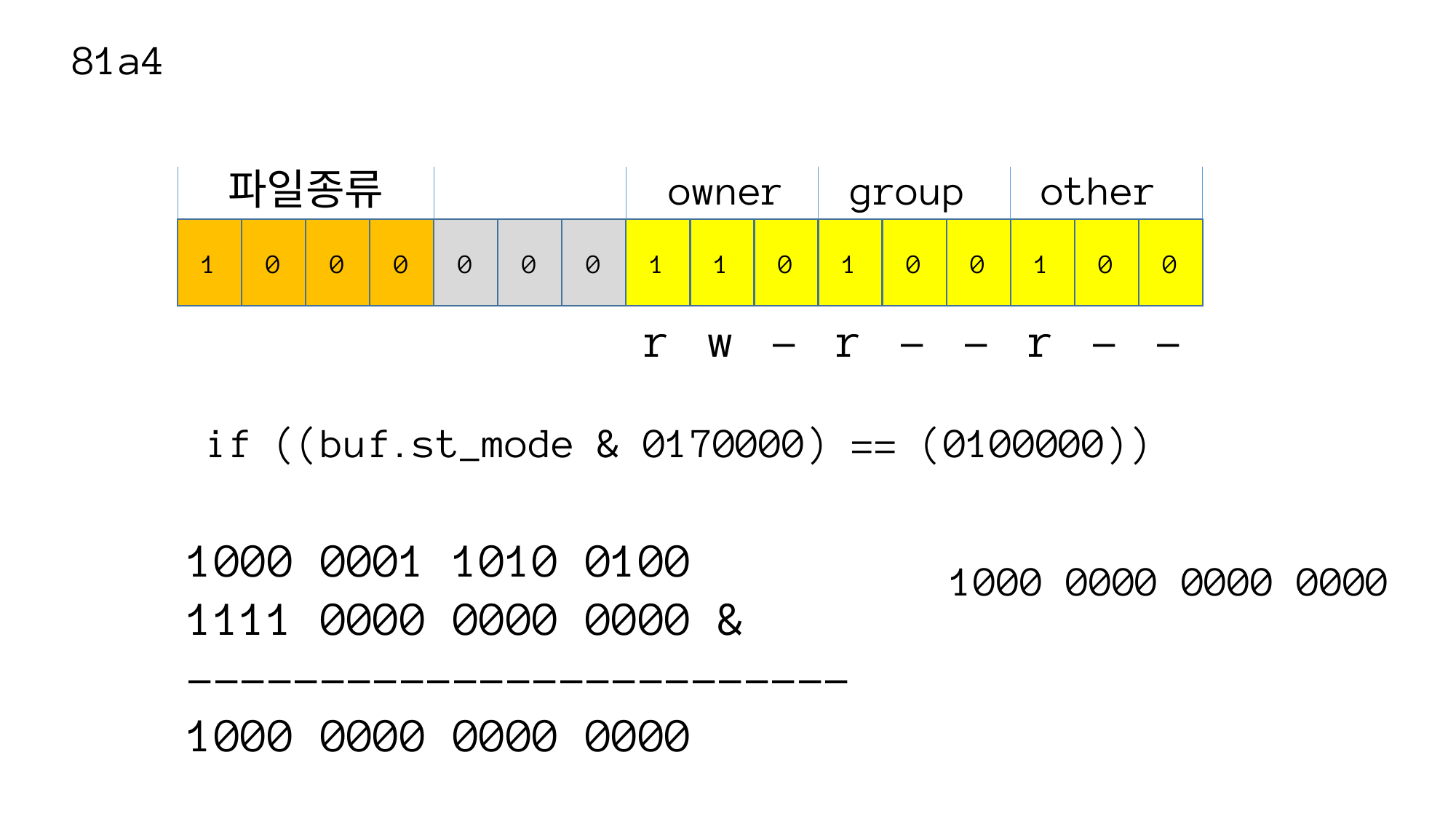

81a4
파일종류
owner
group
other
1
0
0
0
0
0
0
1
1
0
1
0
0
1
0
0
r
w
-
r
-
-
r
-
-
if ((buf.st_mode & 0170000) == (0100000))
1000 0001 1010 0100
1111 0000 0000 0000 &
-------------------------
1000 0000 0000 0000
1000 0000 0000 0000